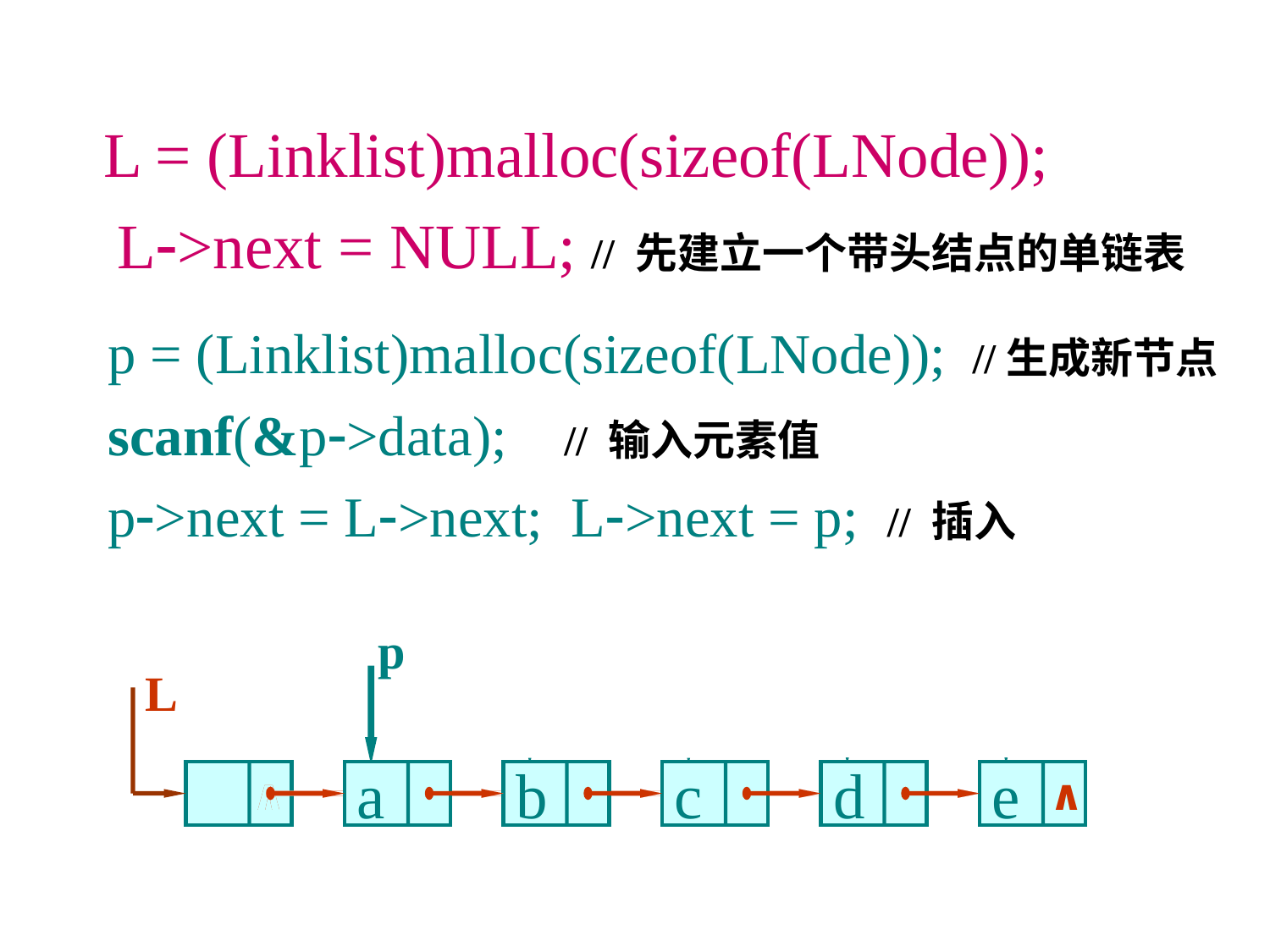

L = (Linklist)malloc(sizeof(LNode));
 L−>next = NULL; // 先建立一个带头结点的单链表
p = (Linklist)malloc(sizeof(LNode));  //生成新节点
scanf(&p−>data);    // 输入元素值
p−>next = L−>next;  L−>next = p;  // 插入
p

a

p

b

p

c

p

d

p

e

L

∧
∧
∧